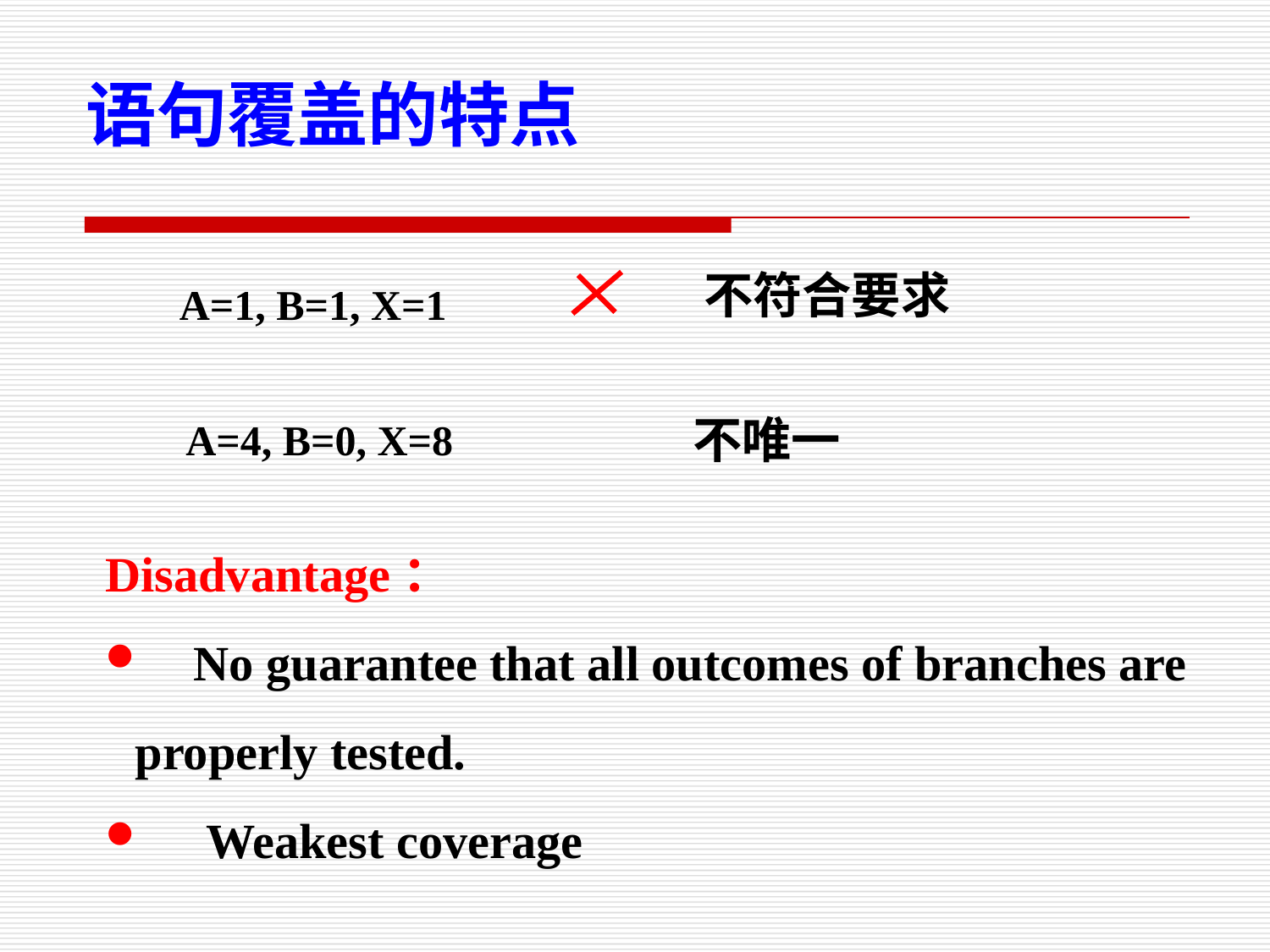

语句覆盖的特点
不符合要求
A=1, B=1, X=1

不唯一
A=4, B=0, X=8
Disadvantage：
    No guarantee that all outcomes of branches are properly tested.
     Weakest coverage